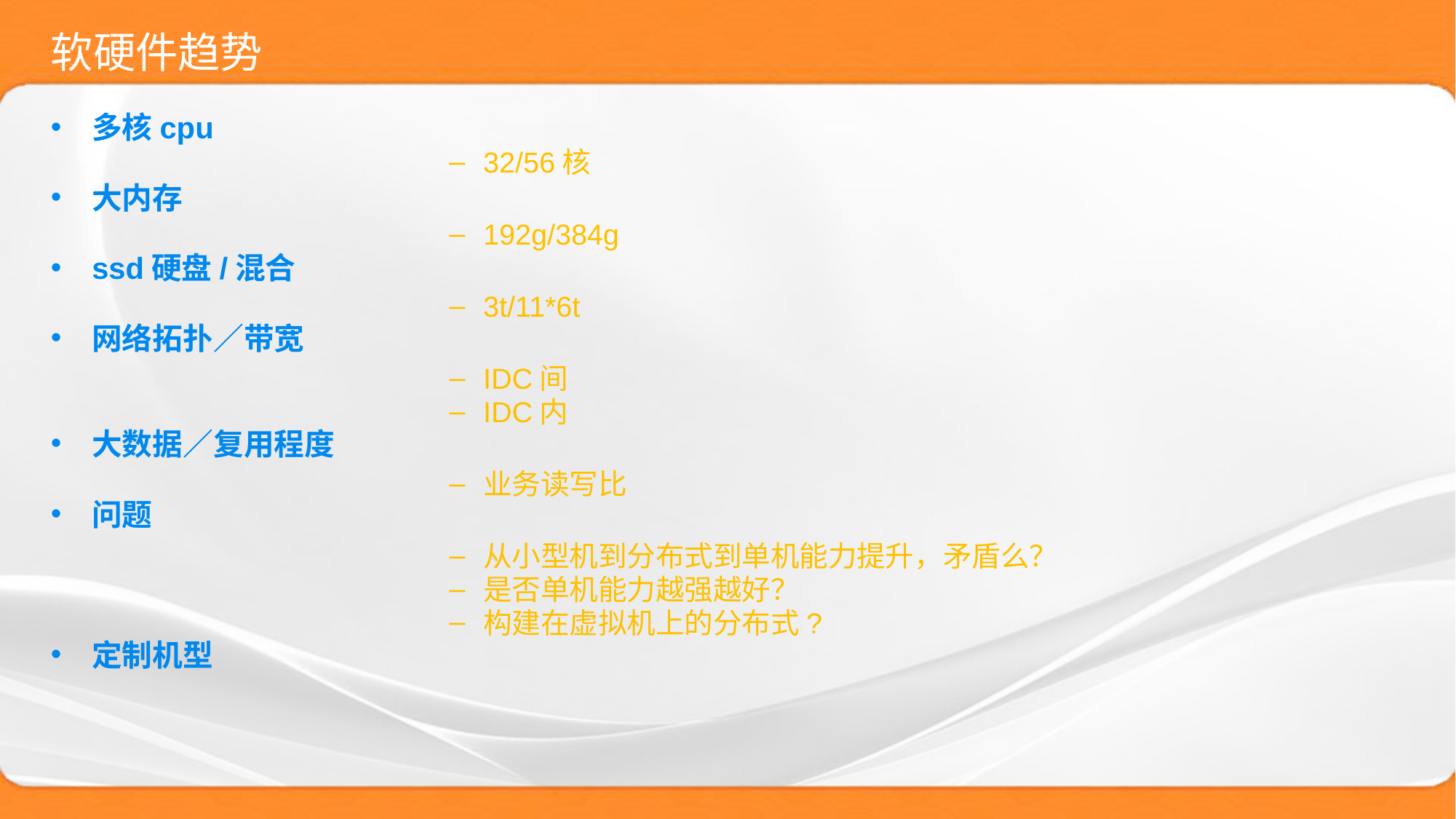

# 软硬件趋势

32/56核

192g/384g

3t/11*6t

IDC间
IDC内

业务读写比

从小型机到分布式到单机能力提升，矛盾么？
是否单机能力越强越好？
构建在虚拟机上的分布式?

多核cpu

大内存

ssd硬盘/混合

网络拓扑／带宽

大数据／复用程度

问题

定制机型